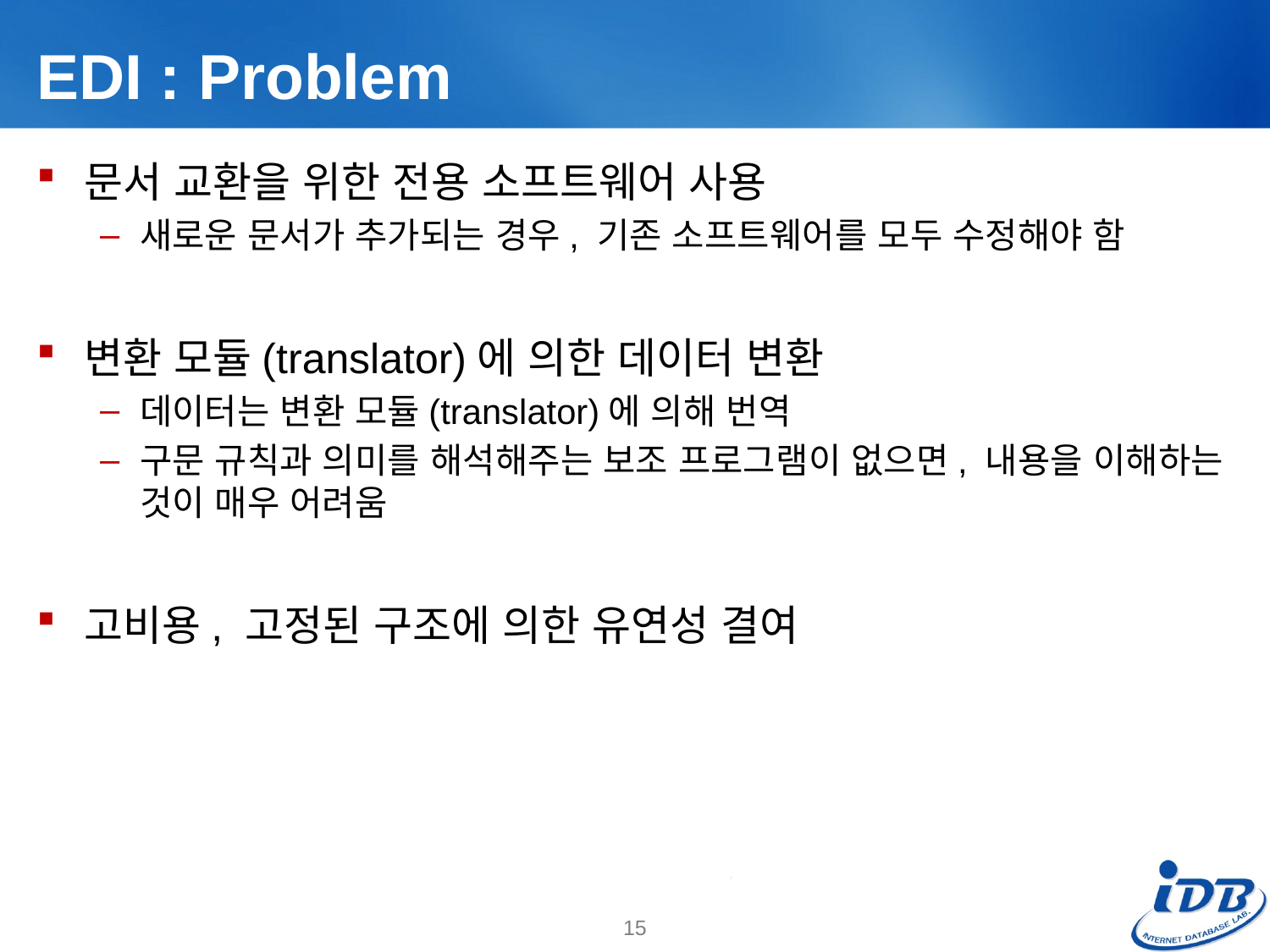

# EDI : Problem
문서 교환을 위한 전용 소프트웨어 사용
새로운 문서가 추가되는 경우, 기존 소프트웨어를 모두 수정해야 함

변환 모듈(translator)에 의한 데이터 변환
데이터는 변환 모듈(translator)에 의해 번역
구문 규칙과 의미를 해석해주는 보조 프로그램이 없으면, 내용을 이해하는 것이 매우 어려움

고비용, 고정된 구조에 의한 유연성 결여
15